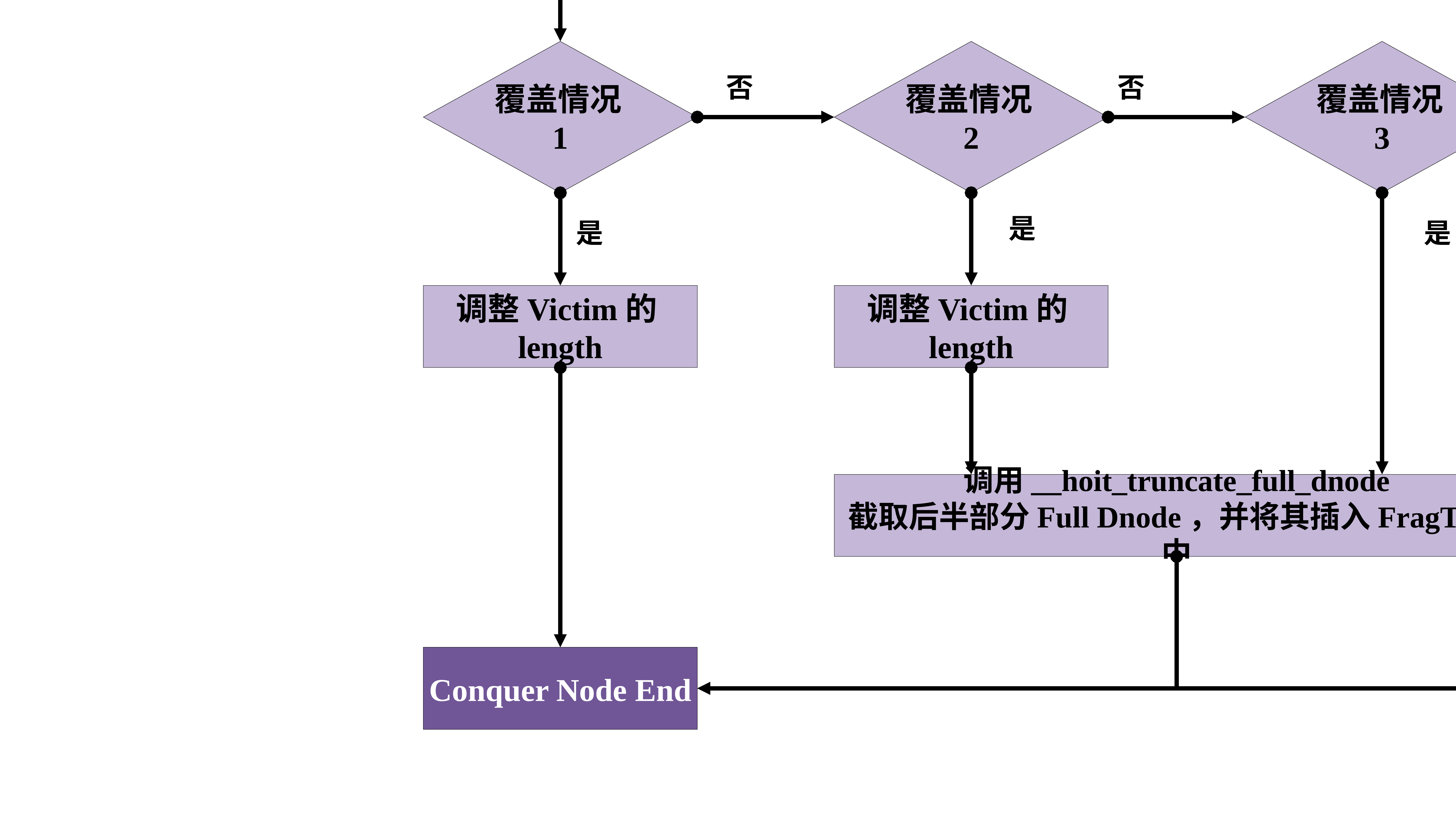

Conquer Node
判断Victim节点与Conqueror节点覆盖情况
覆盖情况2
覆盖情况3
覆盖情况4
覆盖情况1
否
否
否
否
是
是
是
是
调整Victim的length
删除Victim节点
调整Victim的length
调用__hoit_truncate_full_dnode
截取后半部分Full Dnode，并将其插入FragTree中
Conquer Node End